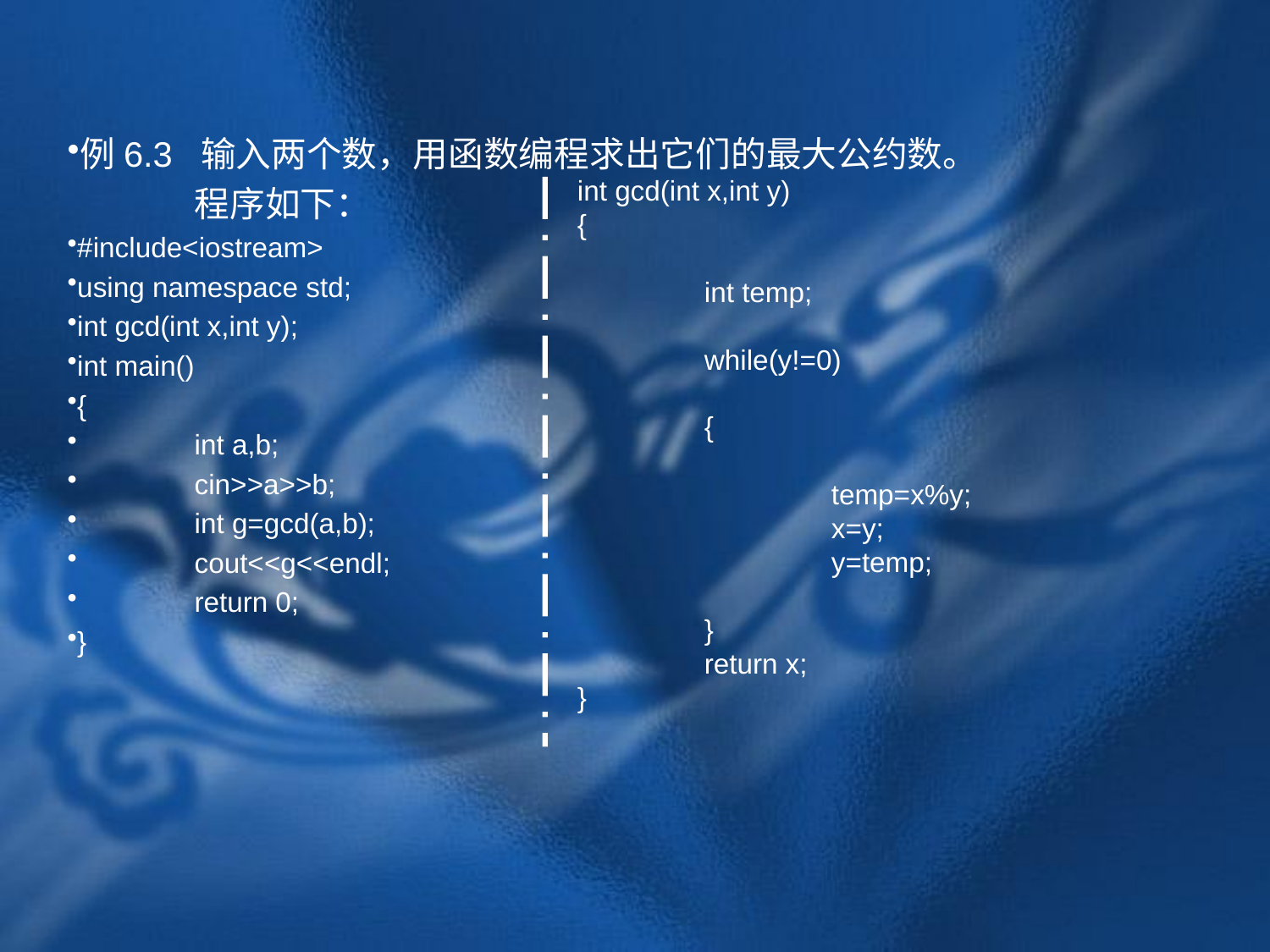

例6.3  输入两个数，用函数编程求出它们的最大公约数。
	程序如下：
#include<iostream>
using namespace std;
int gcd(int x,int y);
int main()
{
	int a,b;
	cin>>a>>b;
	int g=gcd(a,b);
	cout<<g<<endl;
	return 0;
}

int gcd(int x,int y)
{

	int temp;

	while(y!=0)

	{

		temp=x%y;
		x=y;
		y=temp;

	}
	return x;
}